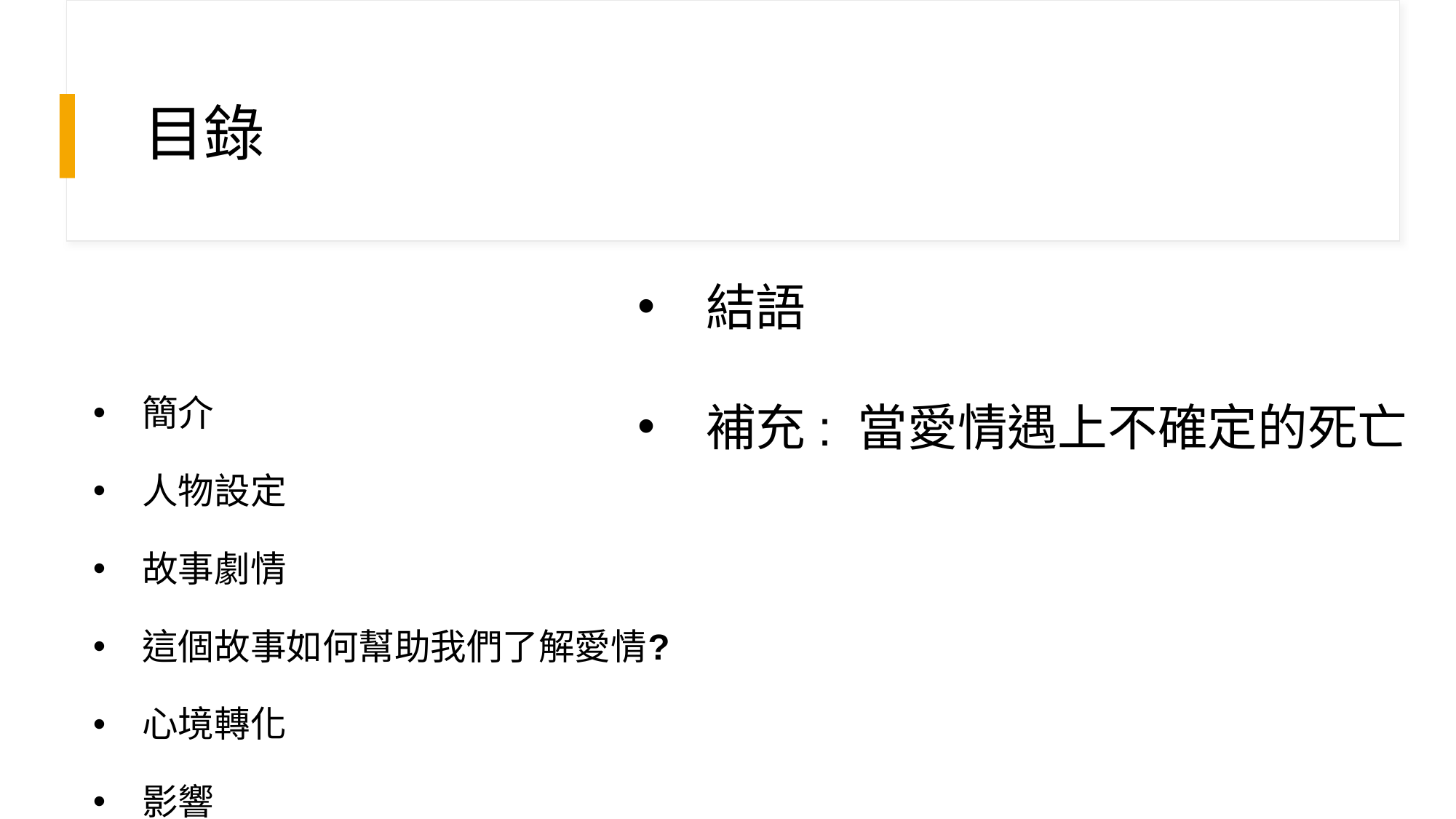

# 目錄

結語

補充: 當愛情遇上不確定的死亡
簡介

人物設定

故事劇情

這個故事如何幫助我們了解愛情?

心境轉化

影響